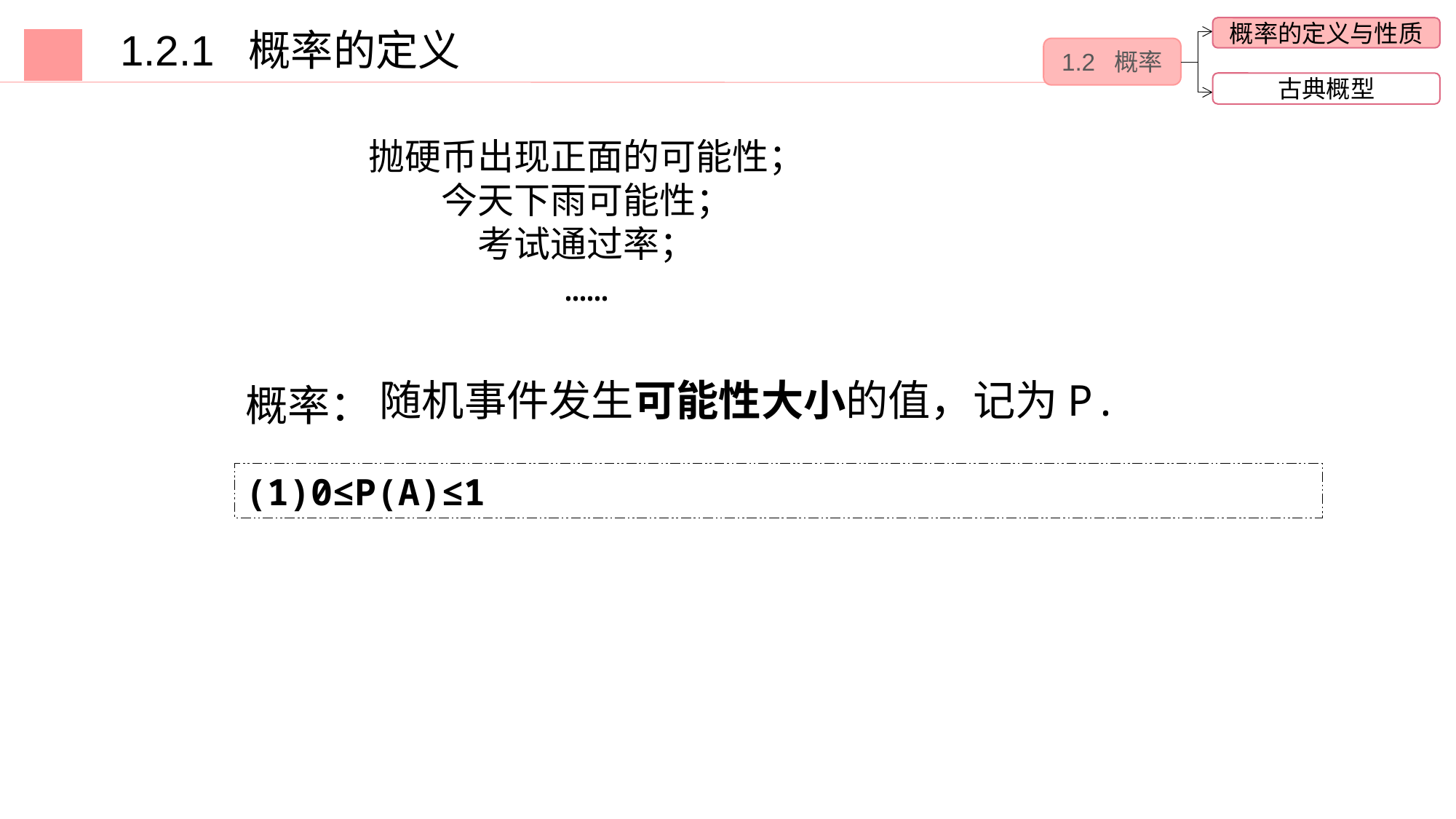

1.2.1  概率的定义
概率的定义与性质

1.2  概率
古典概型

抛硬币出现正面的可能性；
今天下雨可能性；
考试通过率；
……

随机事件发生可能性大小的值，记为P.
概率：
(1)0≤P(A)≤1